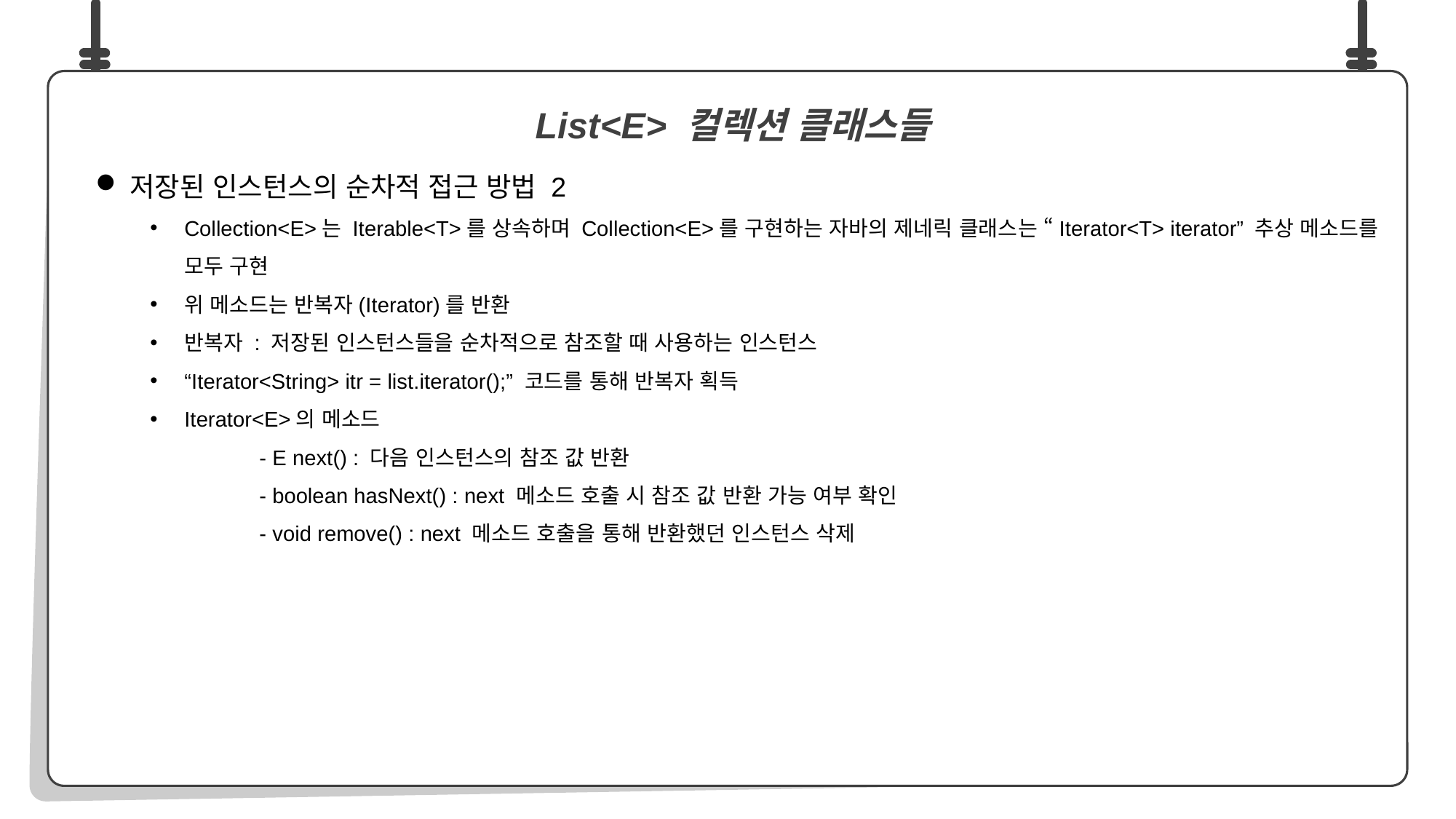

저장된 인스턴스의 순차적 접근 방법 2
Collection<E>는 Iterable<T>를 상속하며 Collection<E>를 구현하는 자바의 제네릭 클래스는 “Iterator<T> iterator” 추상 메소드를 모두 구현
위 메소드는 반복자(Iterator)를 반환
반복자 : 저장된 인스턴스들을 순차적으로 참조할 때 사용하는 인스턴스
“Iterator<String> itr = list.iterator();” 코드를 통해 반복자 획득
Iterator<E>의 메소드
	- E next() : 다음 인스턴스의 참조 값 반환
	- boolean hasNext() : next 메소드 호출 시 참조 값 반환 가능 여부 확인
	- void remove() : next 메소드 호출을 통해 반환했던 인스턴스 삭제
 List<E> 컬렉션 클래스들